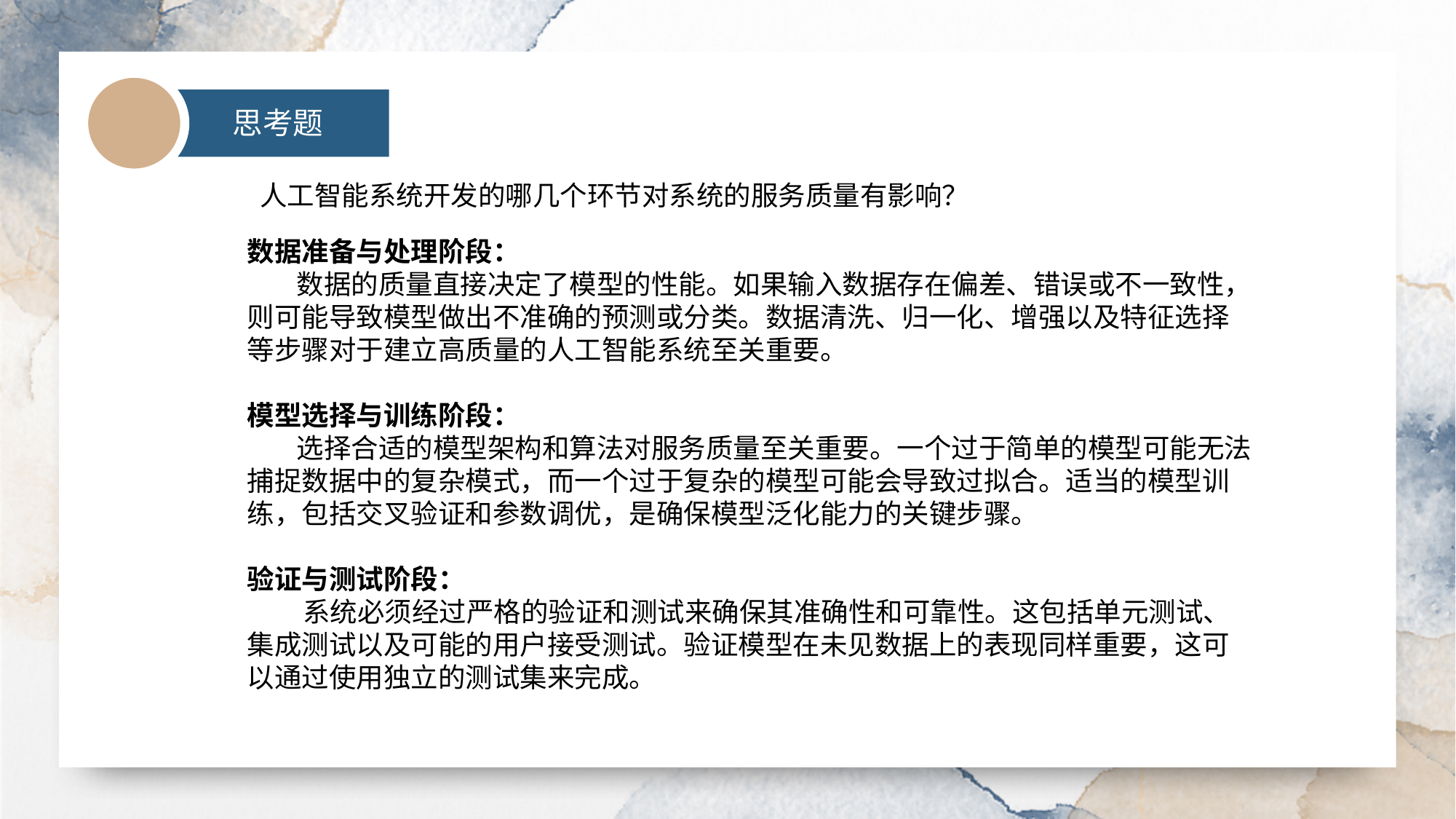

思考题

人工智能系统开发的哪几个环节对系统的服务质量有影响？
数据准备与处理阶段：
       数据的质量直接决定了模型的性能。如果输入数据存在偏差、错误或不一致性，则可能导致模型做出不准确的预测或分类。数据清洗、归一化、增强以及特征选择等步骤对于建立高质量的人工智能系统至关重要。

模型选择与训练阶段：
       选择合适的模型架构和算法对服务质量至关重要。一个过于简单的模型可能无法捕捉数据中的复杂模式，而一个过于复杂的模型可能会导致过拟合。适当的模型训练，包括交叉验证和参数调优，是确保模型泛化能力的关键步骤。

验证与测试阶段：
        系统必须经过严格的验证和测试来确保其准确性和可靠性。这包括单元测试、集成测试以及可能的用户接受测试。验证模型在未见数据上的表现同样重要，这可以通过使用独立的测试集来完成。